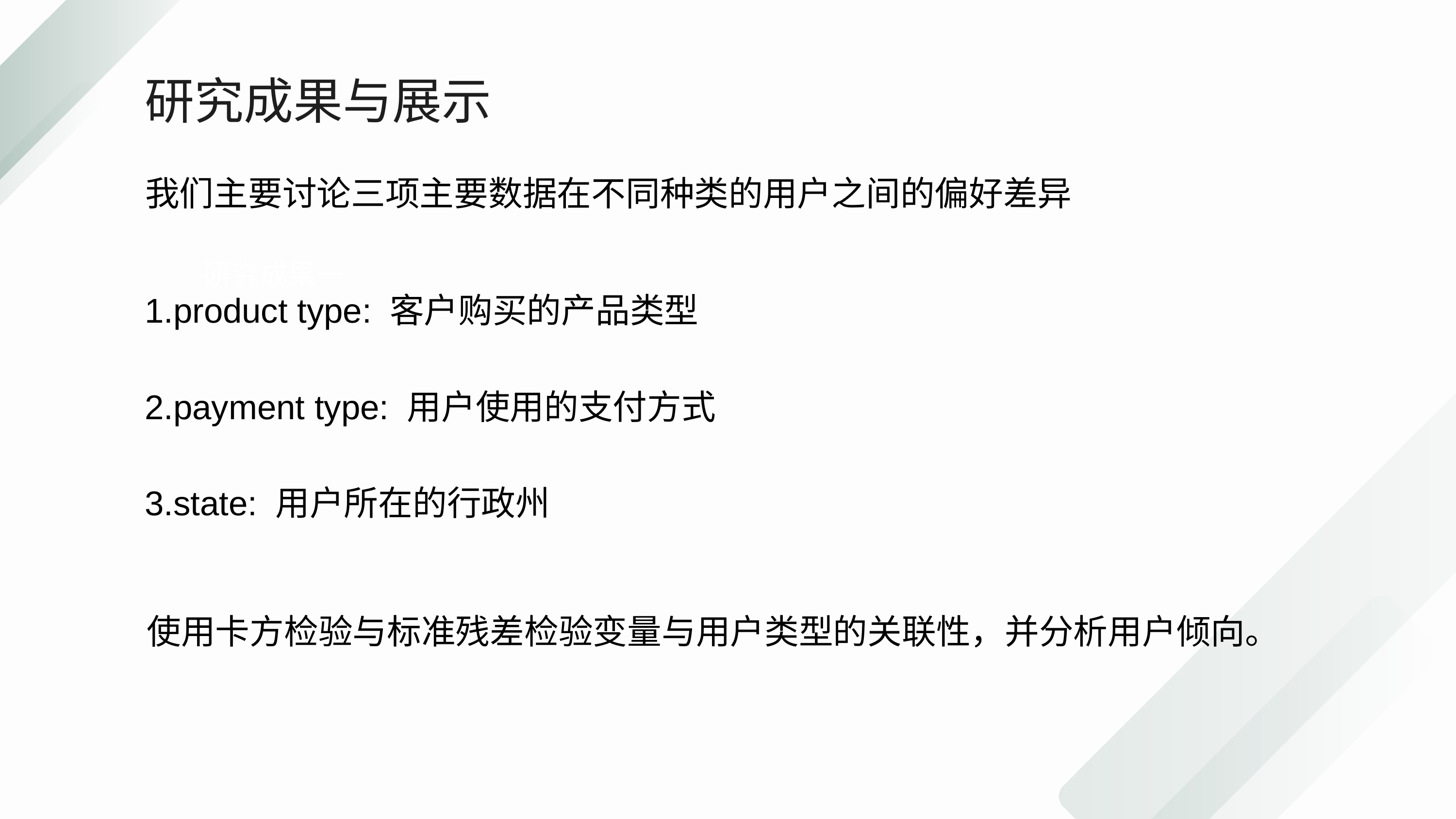

研究成果与展示
我们主要讨论三项主要数据在不同种类的用户之间的偏好差异

研究成果一
1.product type: 客户购买的产品类型

2.payment type: 用户使用的支付方式

3.state: 用户所在的行政州

使用卡方检验与标准残差检验变量与用户类型的关联性，并分析用户倾向。